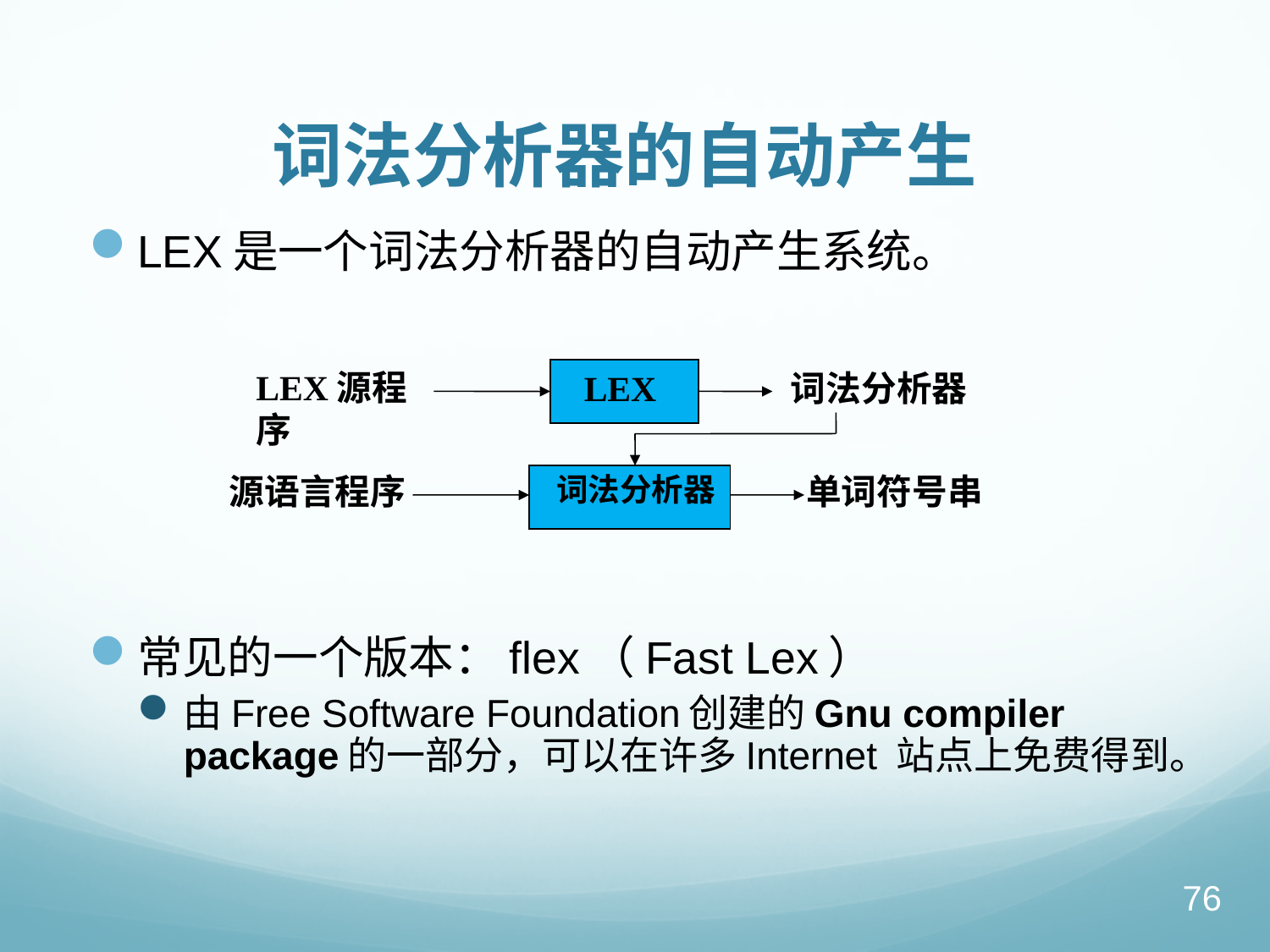

# 词法分析器的自动产生
LEX是一个词法分析器的自动产生系统。

常见的一个版本：flex（Fast Lex）
由Free Software Foundation创建的Gnu compiler package的一部分，可以在许多Internet 站点上免费得到。
LEX源程序

LEX
 词法分析器

源语言程序
 词法分析器
单词符号串

76